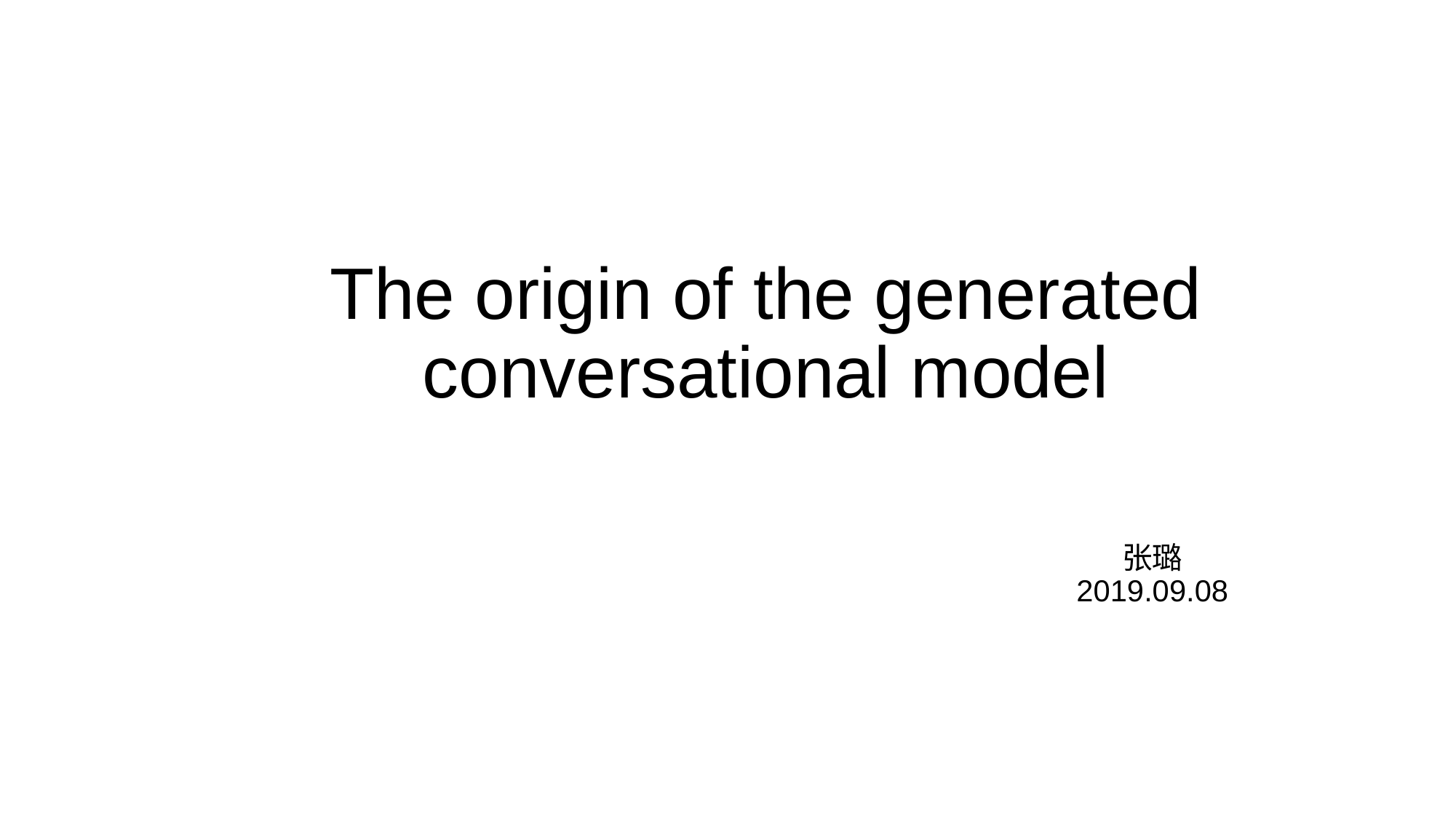

# The origin of the generated conversational model
张璐 2019.09.08